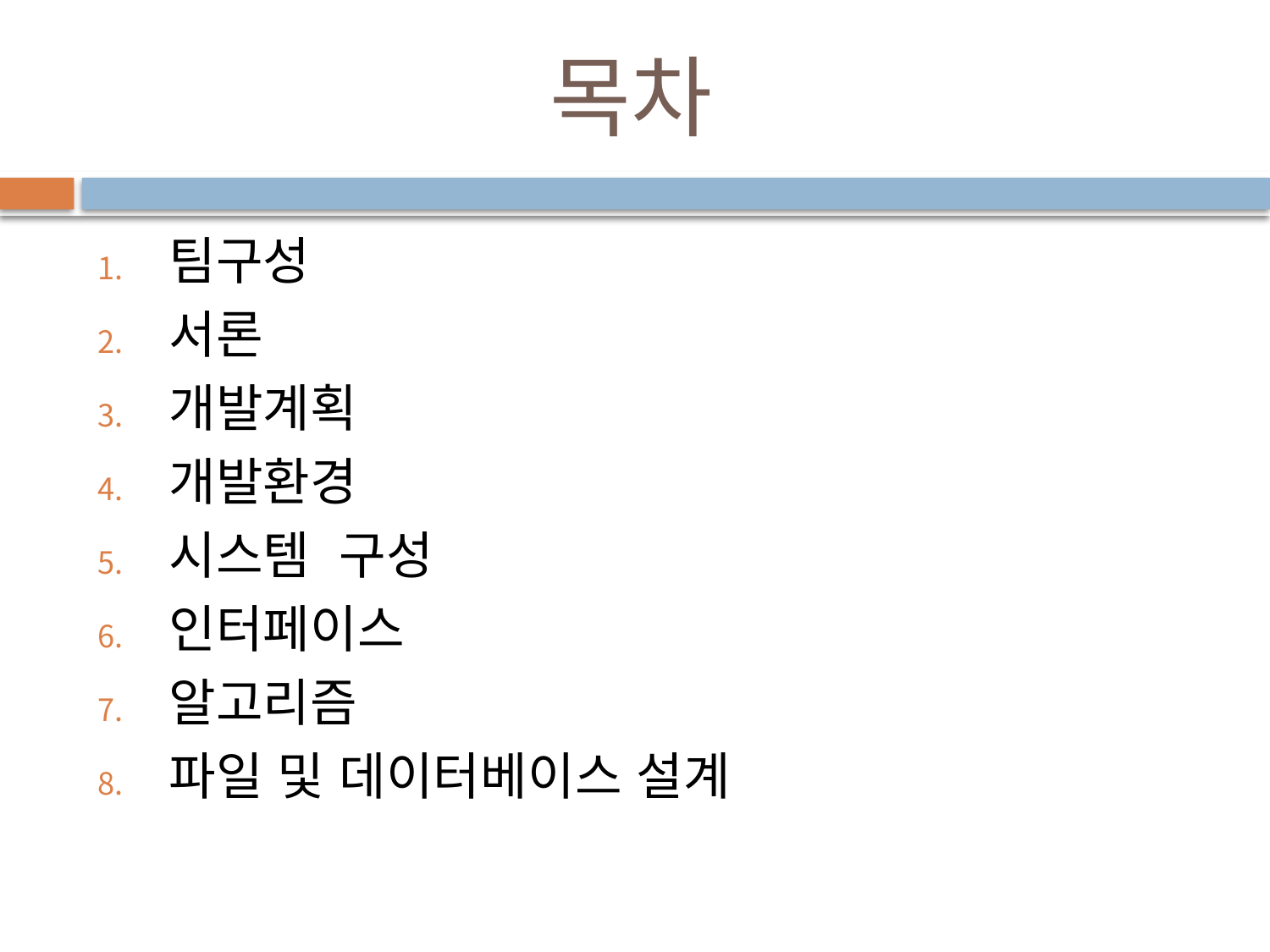

# 목차
팀구성
서론
개발계획
개발환경
시스템  구성
인터페이스
알고리즘
파일 및 데이터베이스 설계